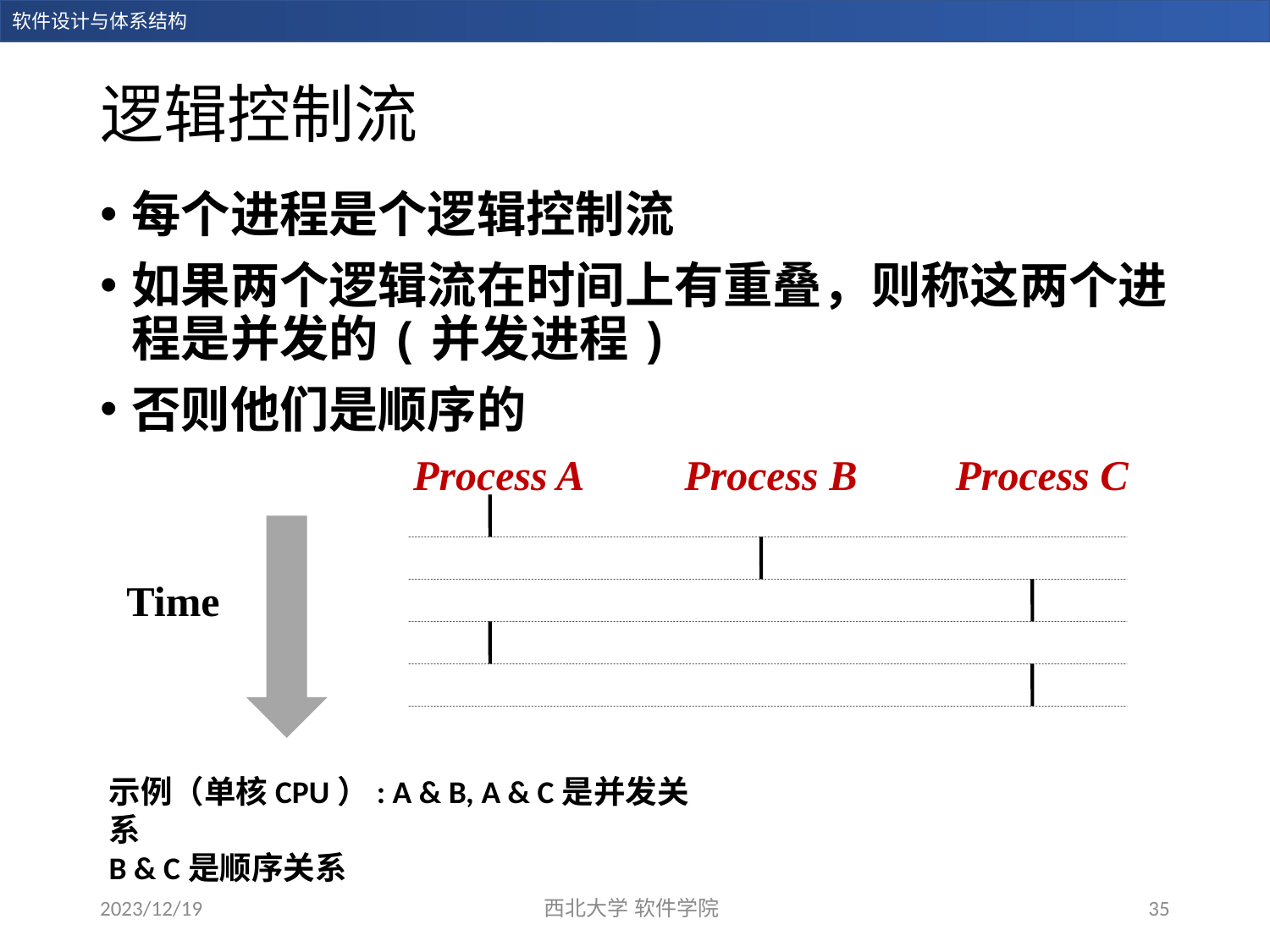

# 逻辑控制流
每个进程是个逻辑控制流
如果两个逻辑流在时间上有重叠，则称这两个进程是并发的(并发进程)
否则他们是顺序的

Process A
Process B
Process C

Time

示例（单核CPU）: A & B, A & C是并发关系
B & C是顺序关系
2023/12/19
西北大学 软件学院
35